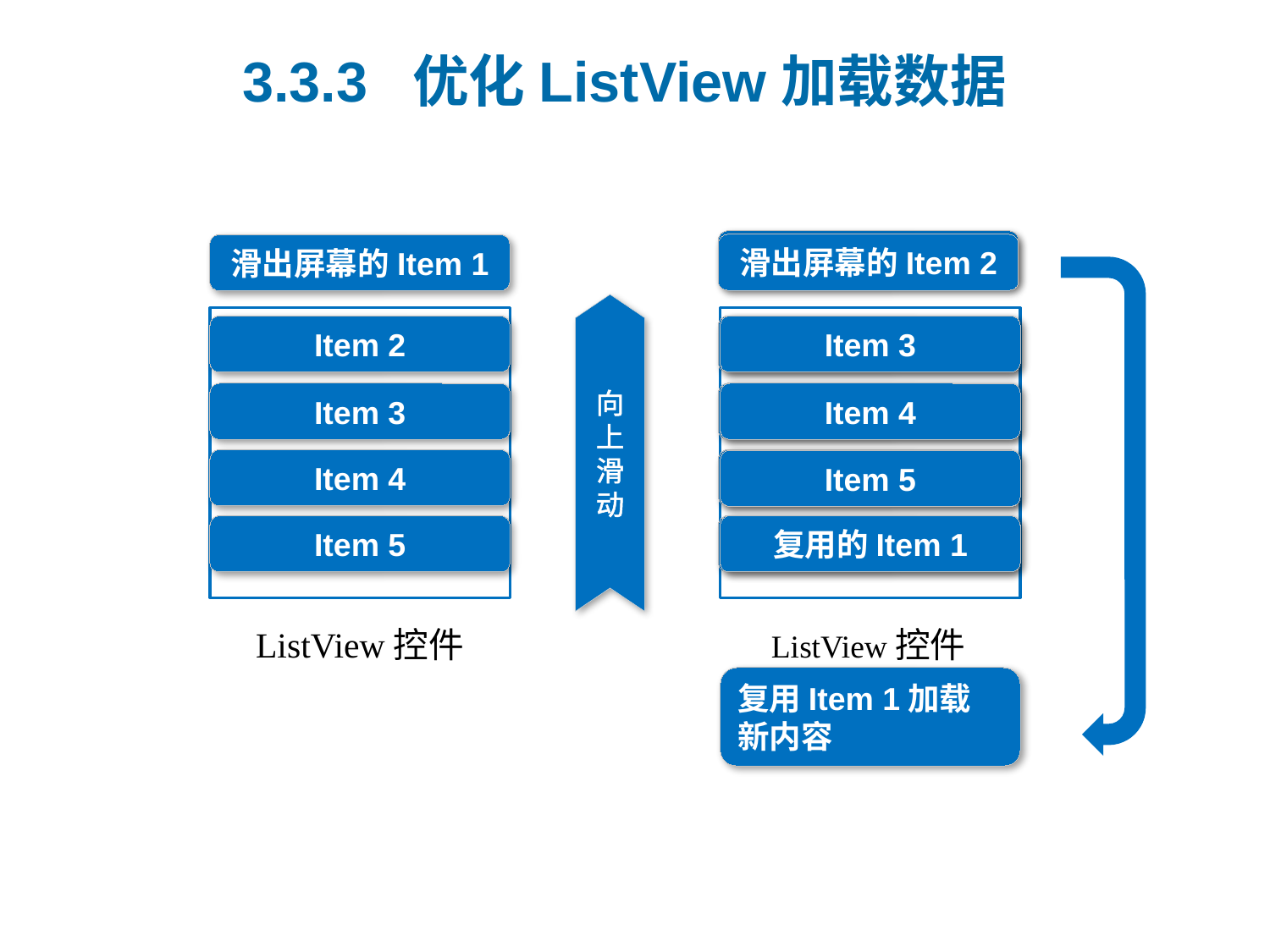

3.3.3  优化ListView加载数据

滑出屏幕的Item 1
滑出屏幕的Item 2
滑出屏幕的Item 1

Item 3
Item 2
Item 2
Item 3
Item 3
Item 4
向
上
滑
动
Item 4
Item 4
Item 5

Item 5
Item 5
复用的Item 1
ListView控件
ListView控件
复用Item 1加载新内容